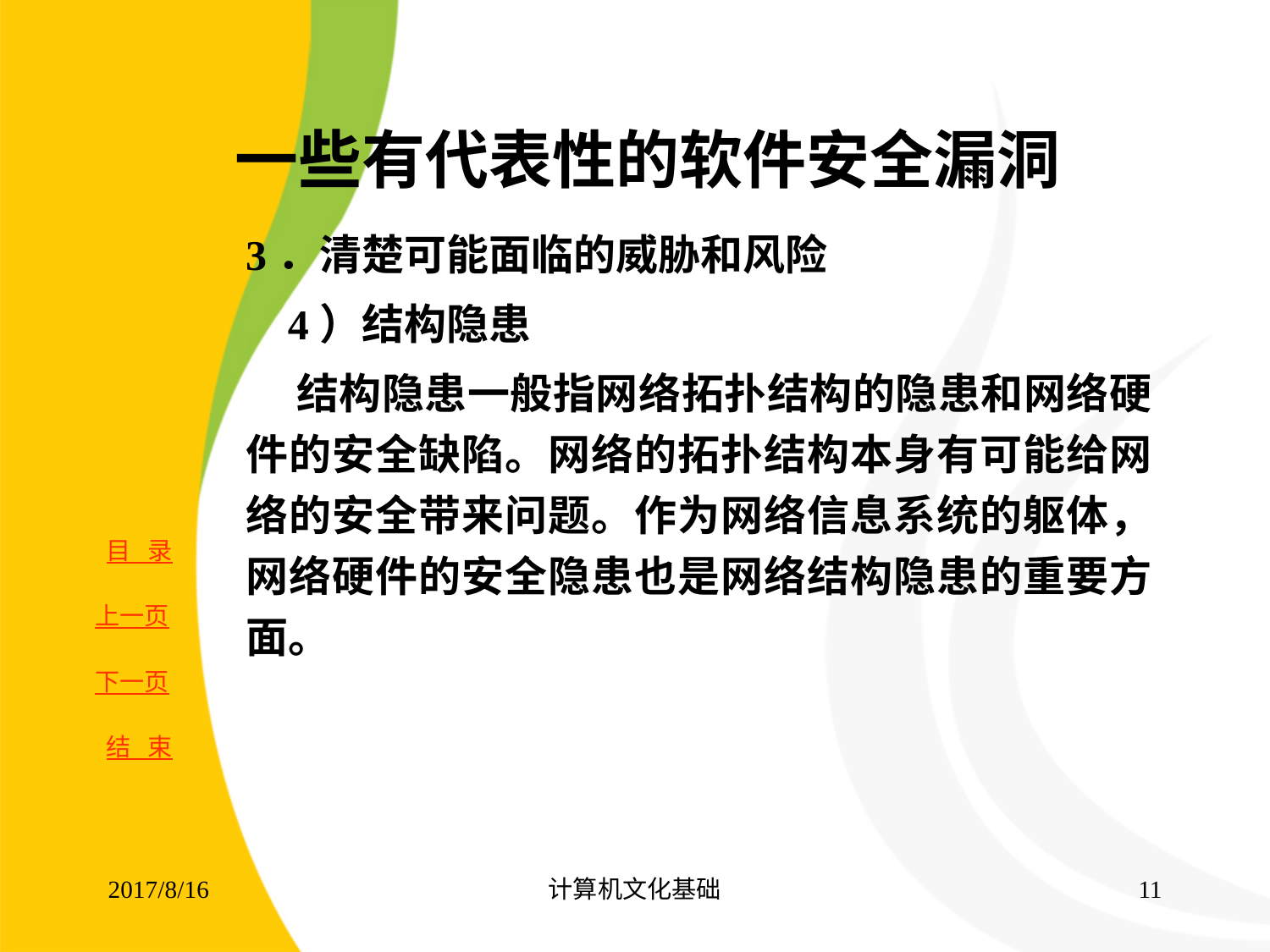

# 一些有代表性的软件安全漏洞
3．清楚可能面临的威胁和风险
    4）结构隐患
    结构隐患一般指网络拓扑结构的隐患和网络硬件的安全缺陷。网络的拓扑结构本身有可能给网络的安全带来问题。作为网络信息系统的躯体，网络硬件的安全隐患也是网络结构隐患的重要方面。

2017/8/16
计算机文化基础
11